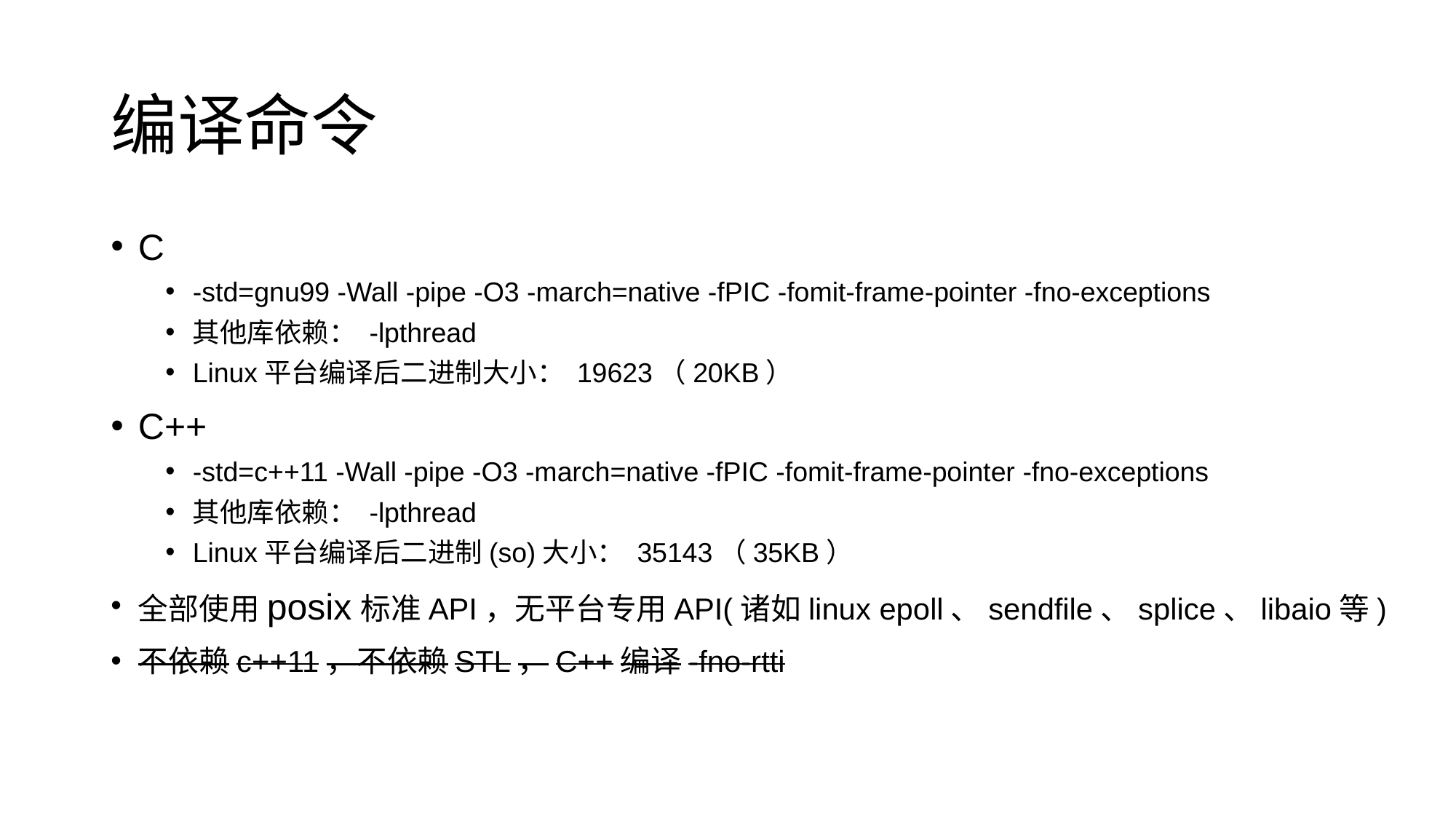

# 编译命令
C
-std=gnu99 -Wall -pipe -O3 -march=native -fPIC -fomit-frame-pointer -fno-exceptions
其他库依赖： -lpthread
Linux平台编译后二进制大小： 19623（20KB）
C++
-std=c++11 -Wall -pipe -O3 -march=native -fPIC -fomit-frame-pointer -fno-exceptions
其他库依赖： -lpthread
Linux平台编译后二进制(so)大小： 35143（35KB）
全部使用posix标准API，无平台专用API(诸如linux epoll、sendfile、splice、libaio等)
不依赖c++11，不依赖STL，C++编译-fno-rtti